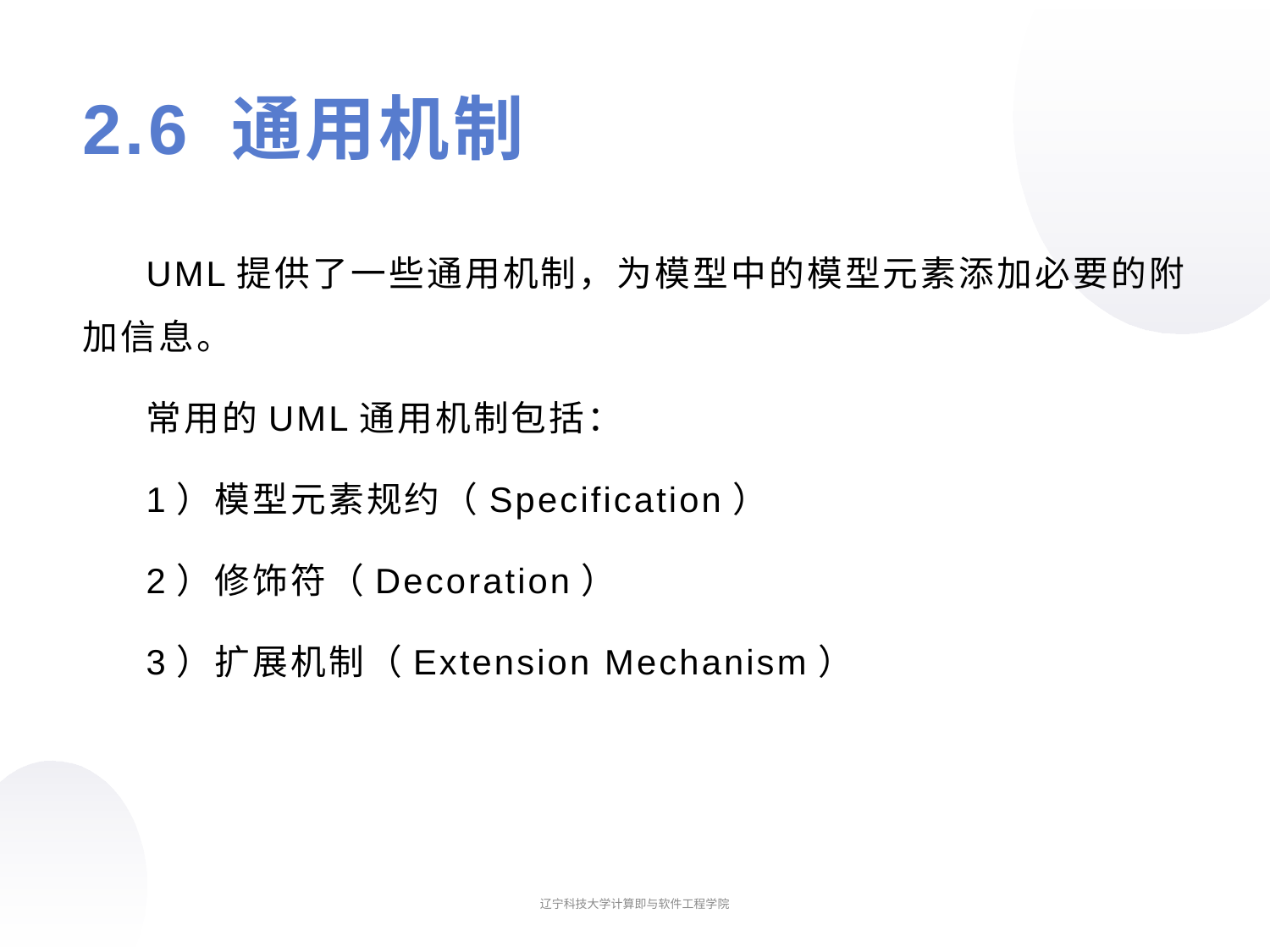

# 2.6 通用机制
UML提供了一些通用机制，为模型中的模型元素添加必要的附加信息。
常用的UML通用机制包括：
1）模型元素规约（Specification）
2）修饰符（Decoration）
3）扩展机制（Extension Mechanism）

辽宁科技大学计算即与软件工程学院
99